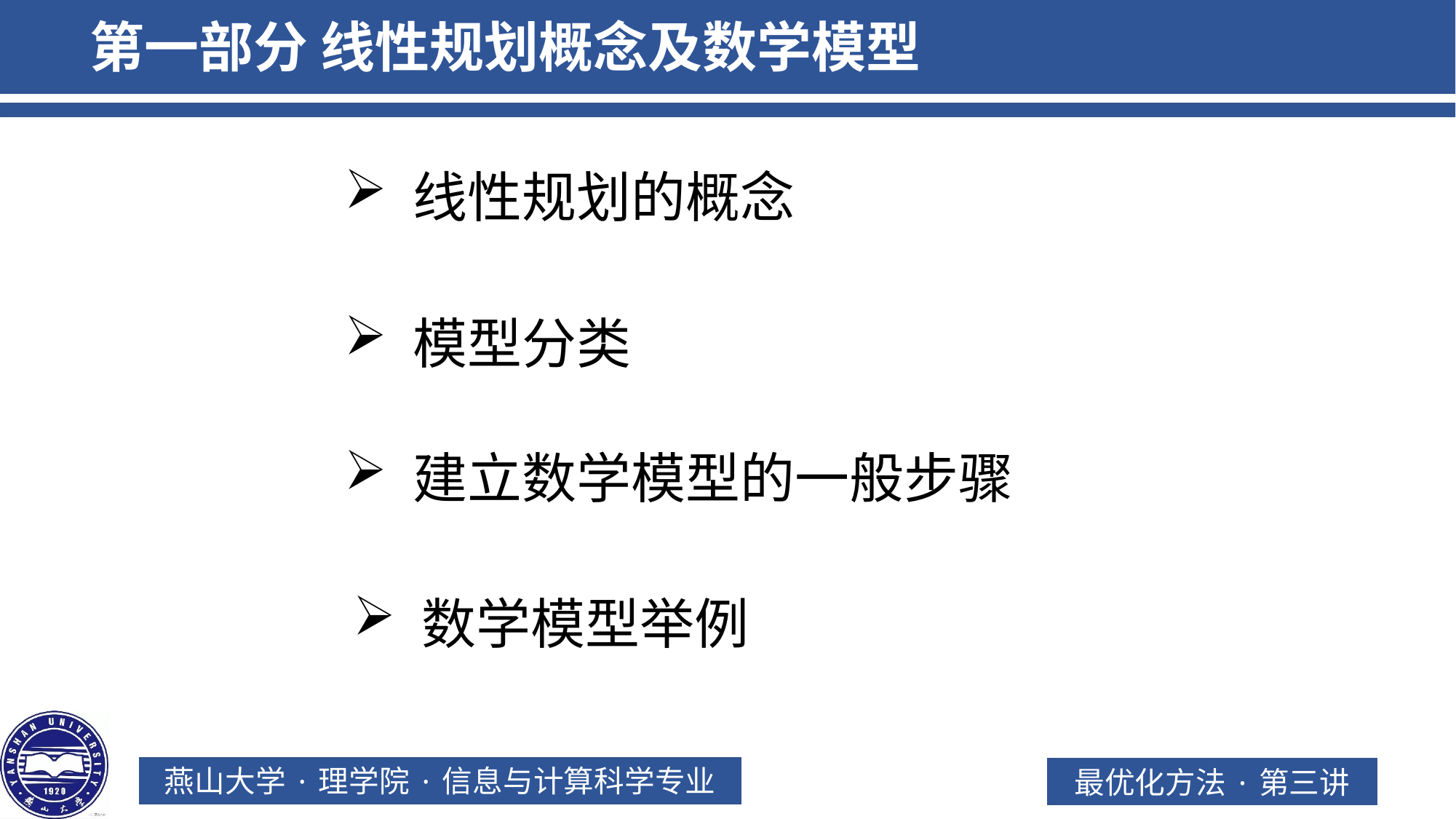

第一部分 线性规划概念及数学模型
线性规划的概念
模型分类
建立数学模型的一般步骤
数学模型举例